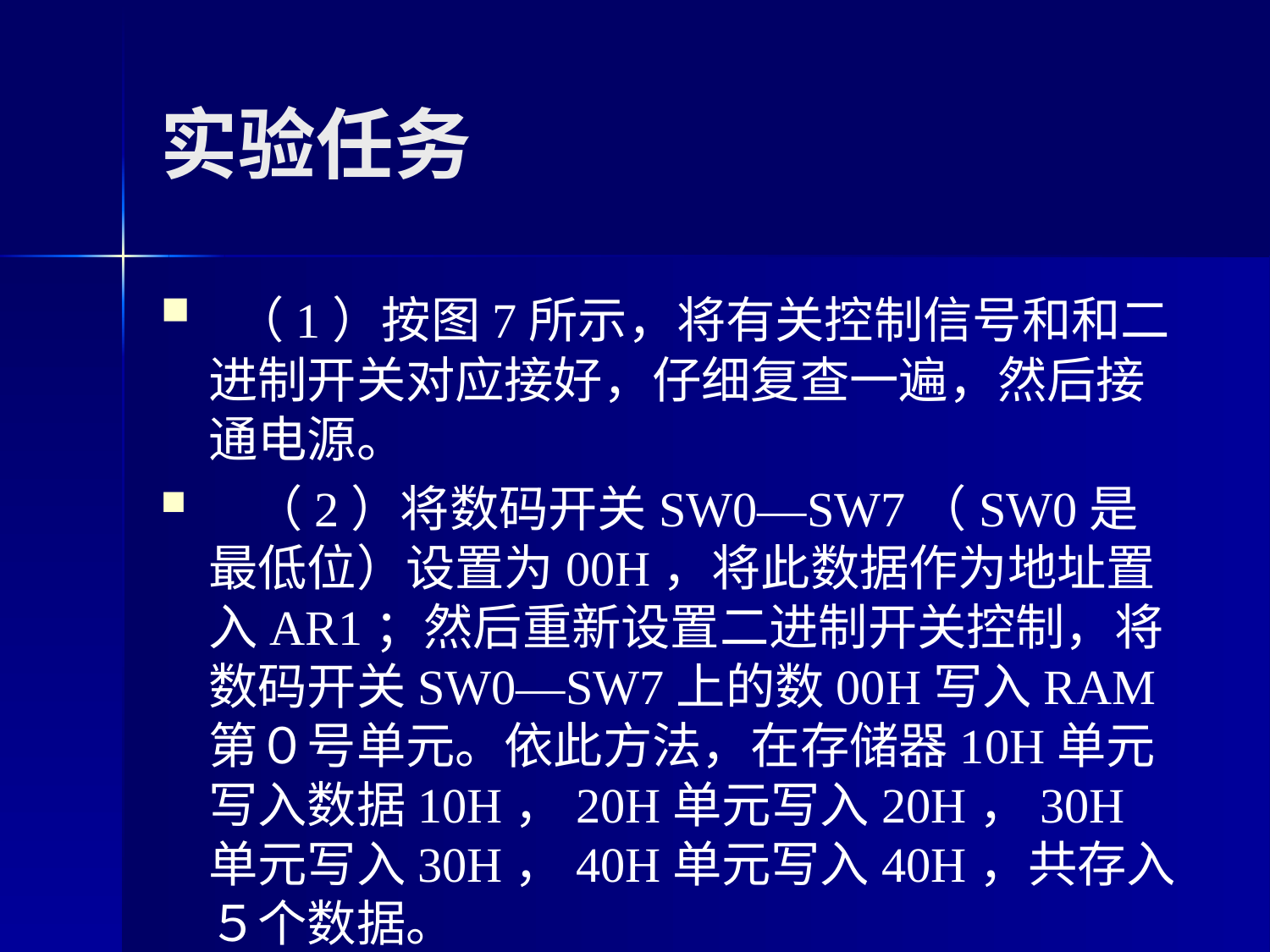

# 实验任务
 （1）按图7所示，将有关控制信号和和二进制开关对应接好，仔细复查一遍，然后接通电源。
   （2）将数码开关SW0—SW7（SW0是最低位）设置为00H，将此数据作为地址置入AR1；然后重新设置二进制开关控制，将数码开关SW0—SW7上的数00H写入RAM第０号单元。依此方法，在存储器10H单元写入数据10H，20H单元写入20H，30H单元写入30H，40H单元写入40H，共存入５个数据。